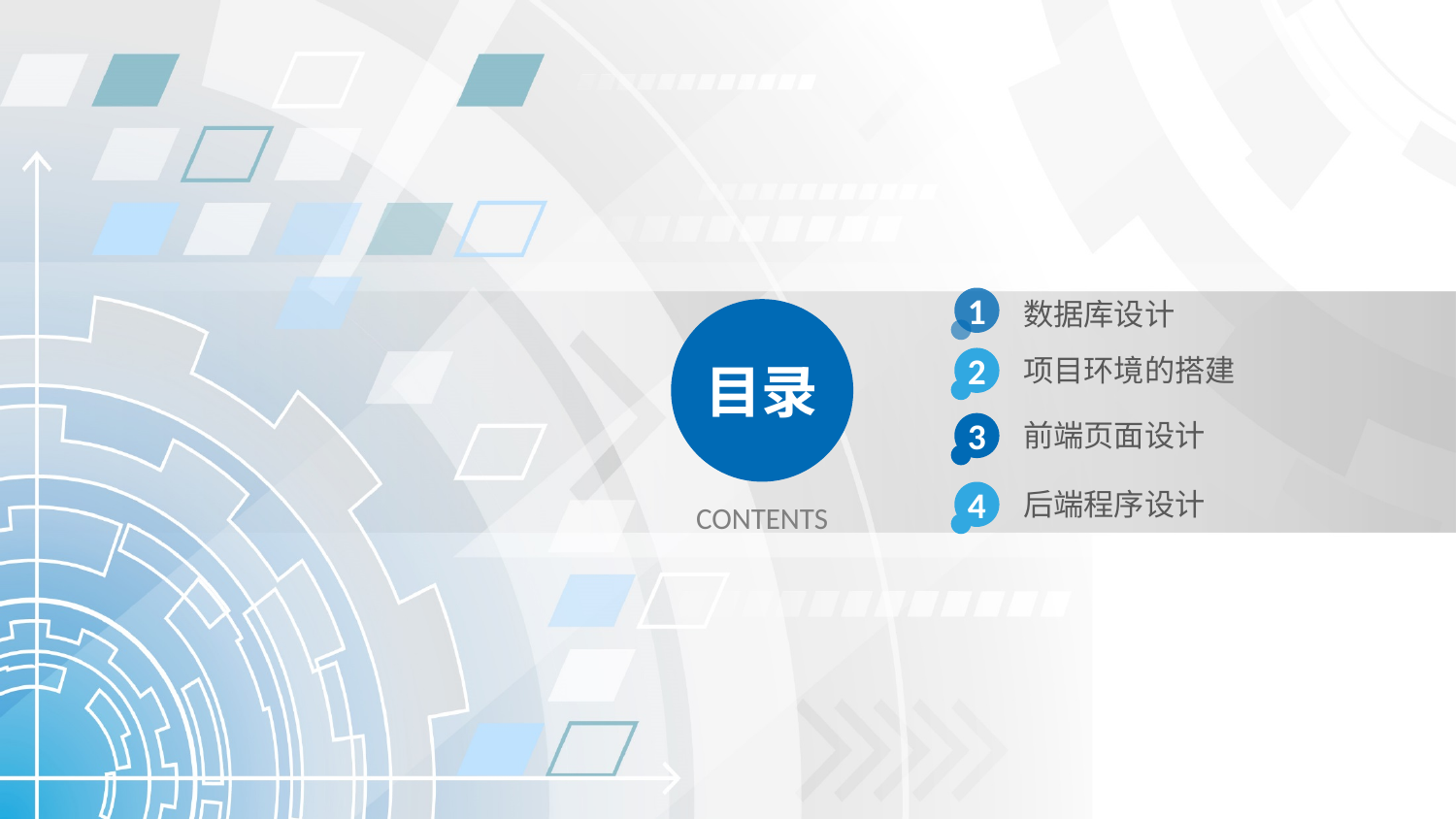

数据库设计
1
目录

项目环境的搭建
2

前端页面设计
3

后端程序设计
4
CONTENTS